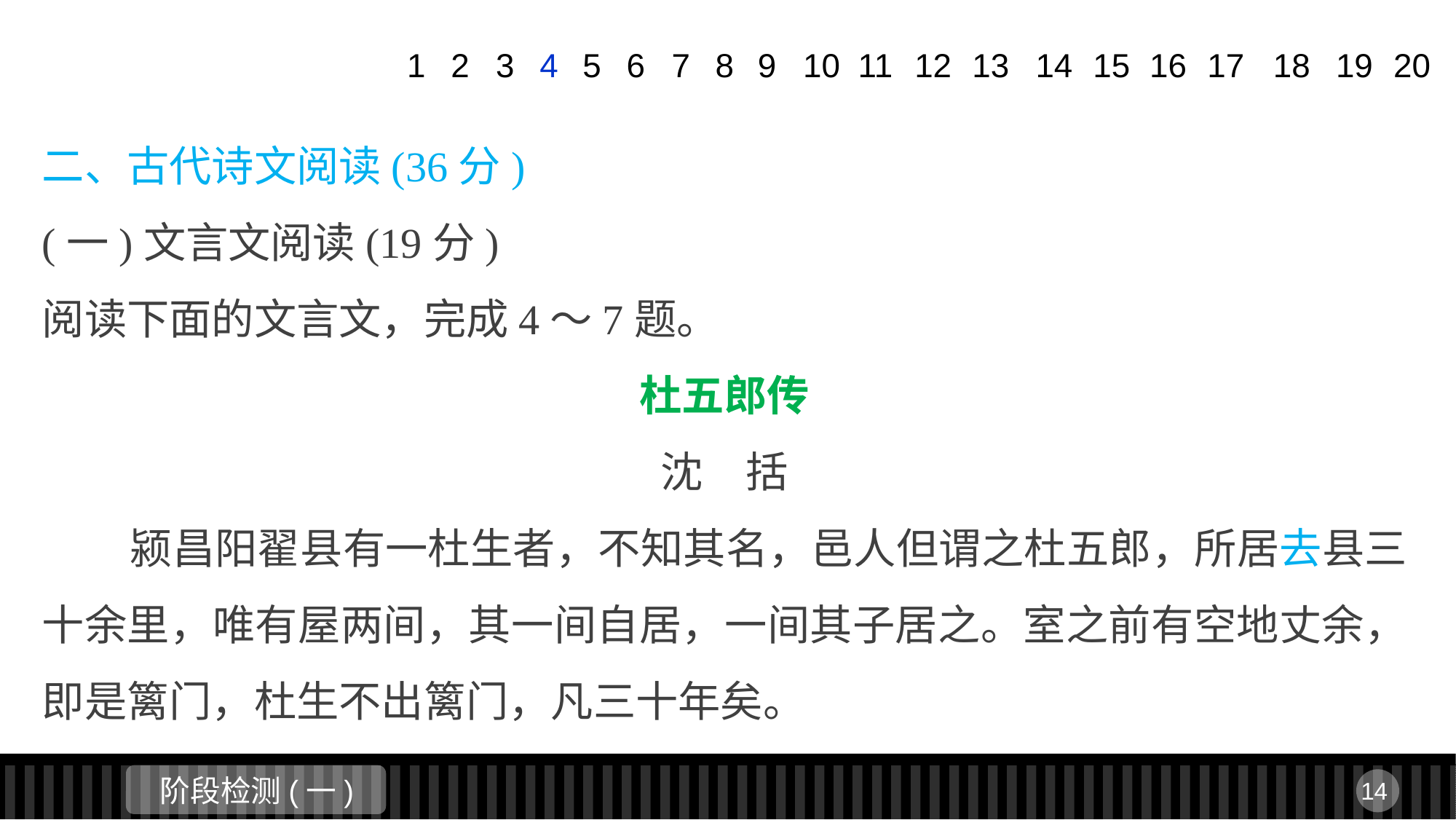

1
2
3
4
5
6
7
8
9
11
12
13
14
15
16
17
18
19
20
10
二、古代诗文阅读(36分)
(一)文言文阅读(19分)
阅读下面的文言文，完成4～7题。
杜五郎传
沈　括
        颍昌阳翟县有一杜生者，不知其名，邑人但谓之杜五郎，所居去县三十余里，唯有屋两间，其一间自居，一间其子居之。室之前有空地丈余，即是篱门，杜生不出篱门，凡三十年矣。